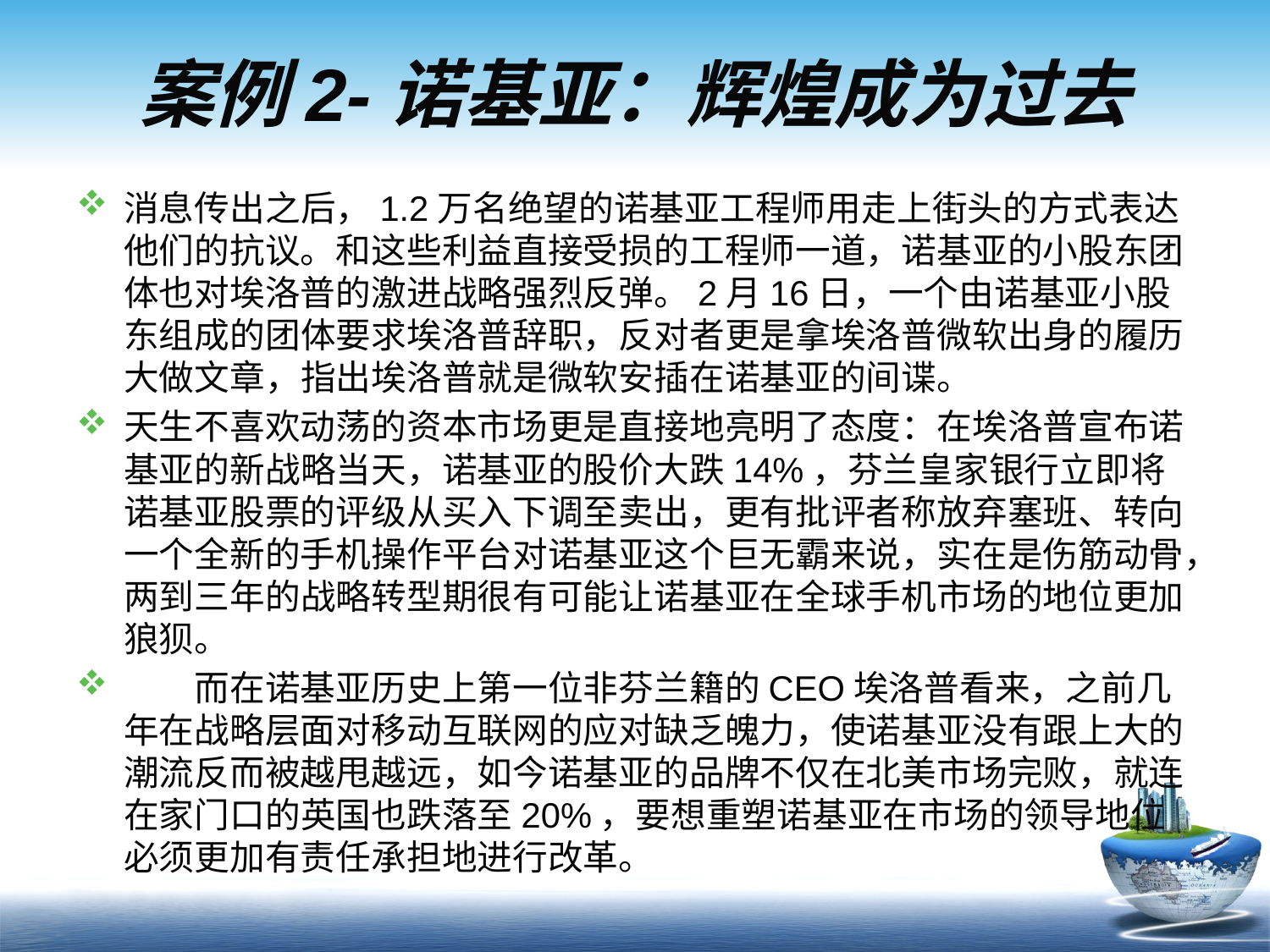

# 案例2-诺基亚：辉煌成为过去
消息传出之后，1.2万名绝望的诺基亚工程师用走上街头的方式表达他们的抗议。和这些利益直接受损的工程师一道，诺基亚的小股东团体也对埃洛普的激进战略强烈反弹。2月16日，一个由诺基亚小股东组成的团体要求埃洛普辞职，反对者更是拿埃洛普微软出身的履历大做文章，指出埃洛普就是微软安插在诺基亚的间谍。
天生不喜欢动荡的资本市场更是直接地亮明了态度：在埃洛普宣布诺基亚的新战略当天，诺基亚的股价大跌14%，芬兰皇家银行立即将诺基亚股票的评级从买入下调至卖出，更有批评者称放弃塞班、转向一个全新的手机操作平台对诺基亚这个巨无霸来说，实在是伤筋动骨，两到三年的战略转型期很有可能让诺基亚在全球手机市场的地位更加狼狈。
　　而在诺基亚历史上第一位非芬兰籍的CEO埃洛普看来，之前几年在战略层面对移动互联网的应对缺乏魄力，使诺基亚没有跟上大的潮流反而被越甩越远，如今诺基亚的品牌不仅在北美市场完败，就连在家门口的英国也跌落至20%，要想重塑诺基亚在市场的领导地位必须更加有责任承担地进行改革。